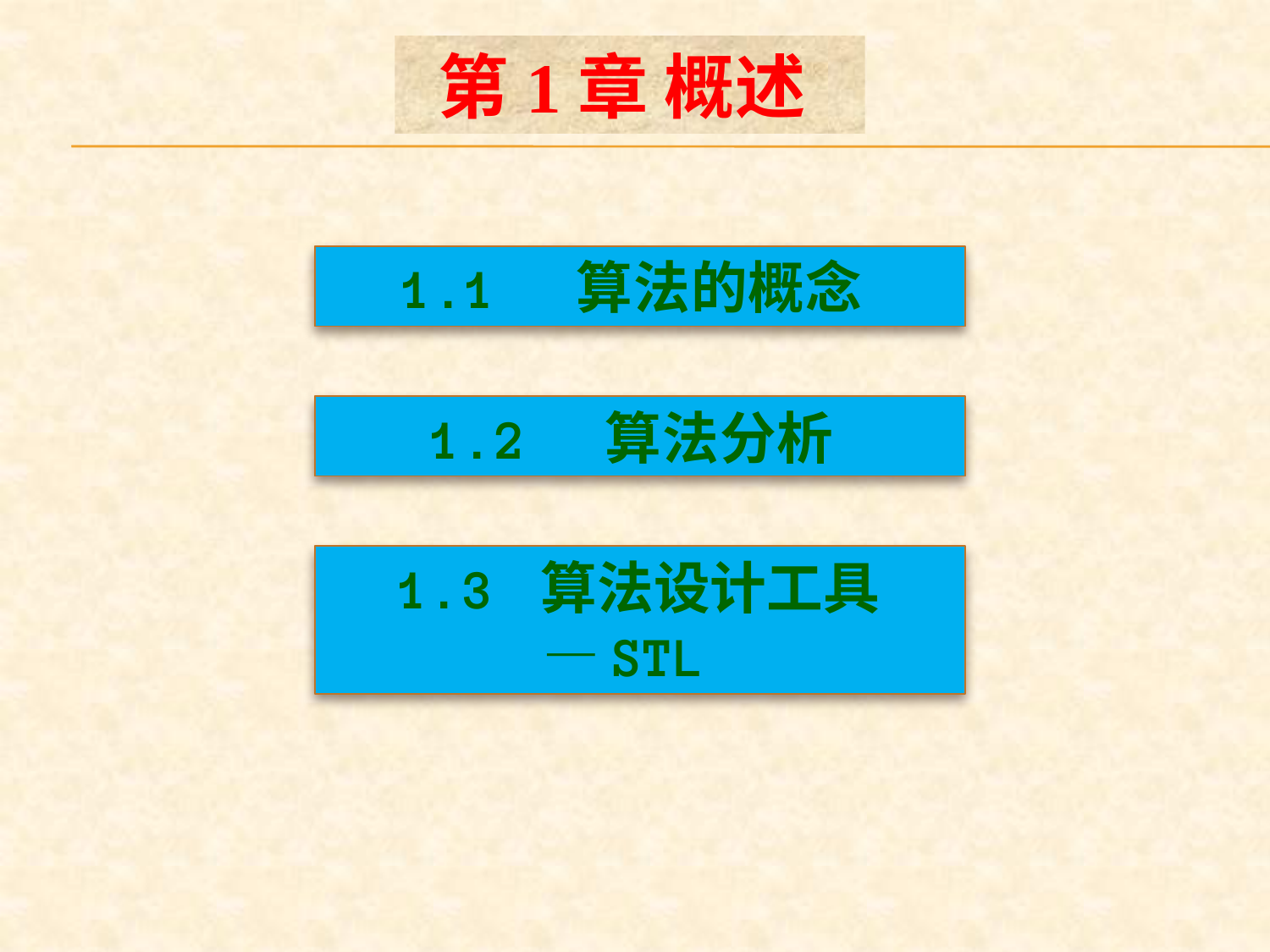

第1章 概述
1.1  算法的概念
1.2  算法分析
1.3 算法设计工具―STL